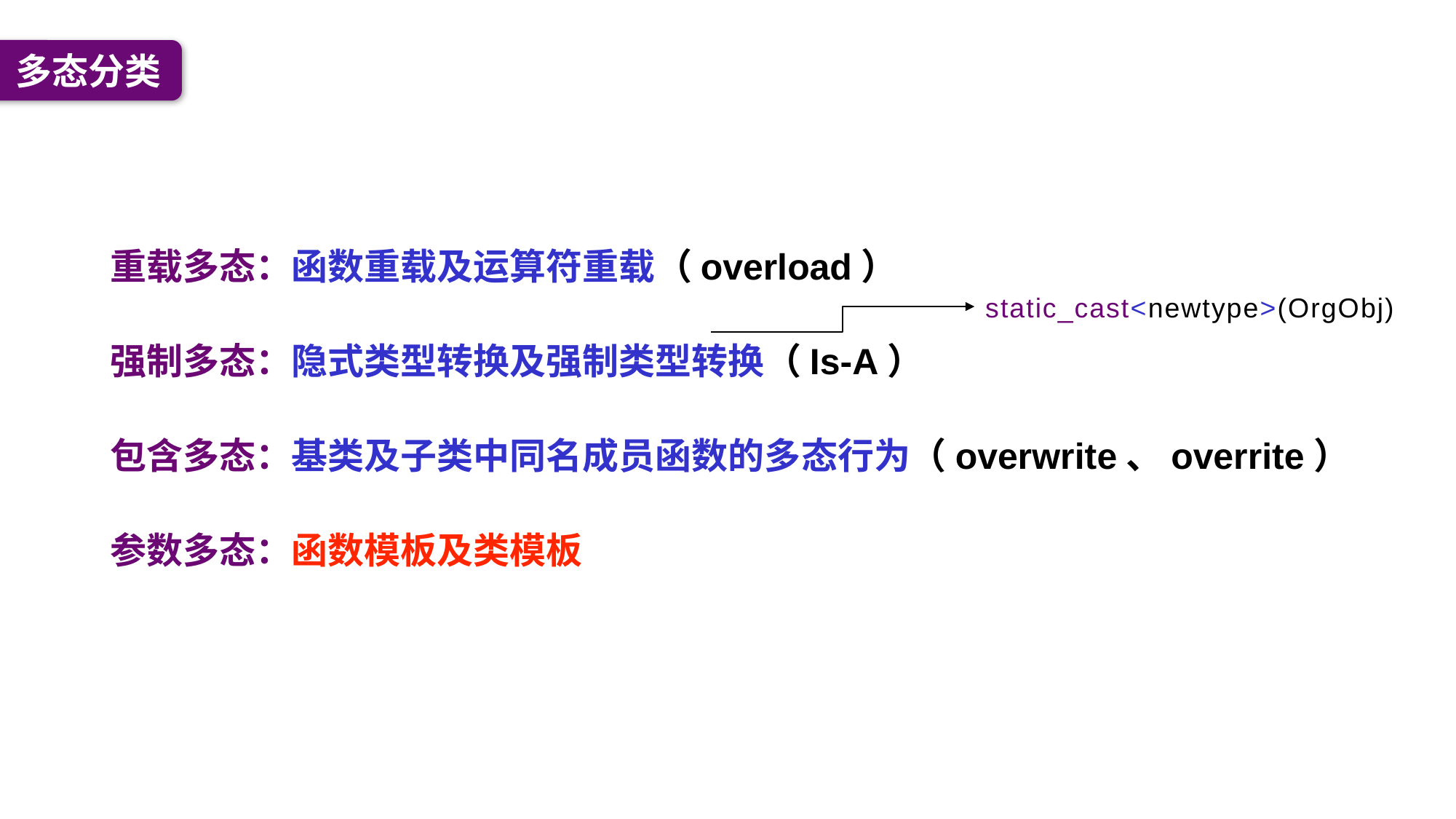

多态分类
重载多态：函数重载及运算符重载（overload）
强制多态：隐式类型转换及强制类型转换（Is-A）
包含多态：基类及子类中同名成员函数的多态行为（overwrite、overrite）
参数多态：函数模板及类模板
static_cast<newtype>(OrgObj)
32